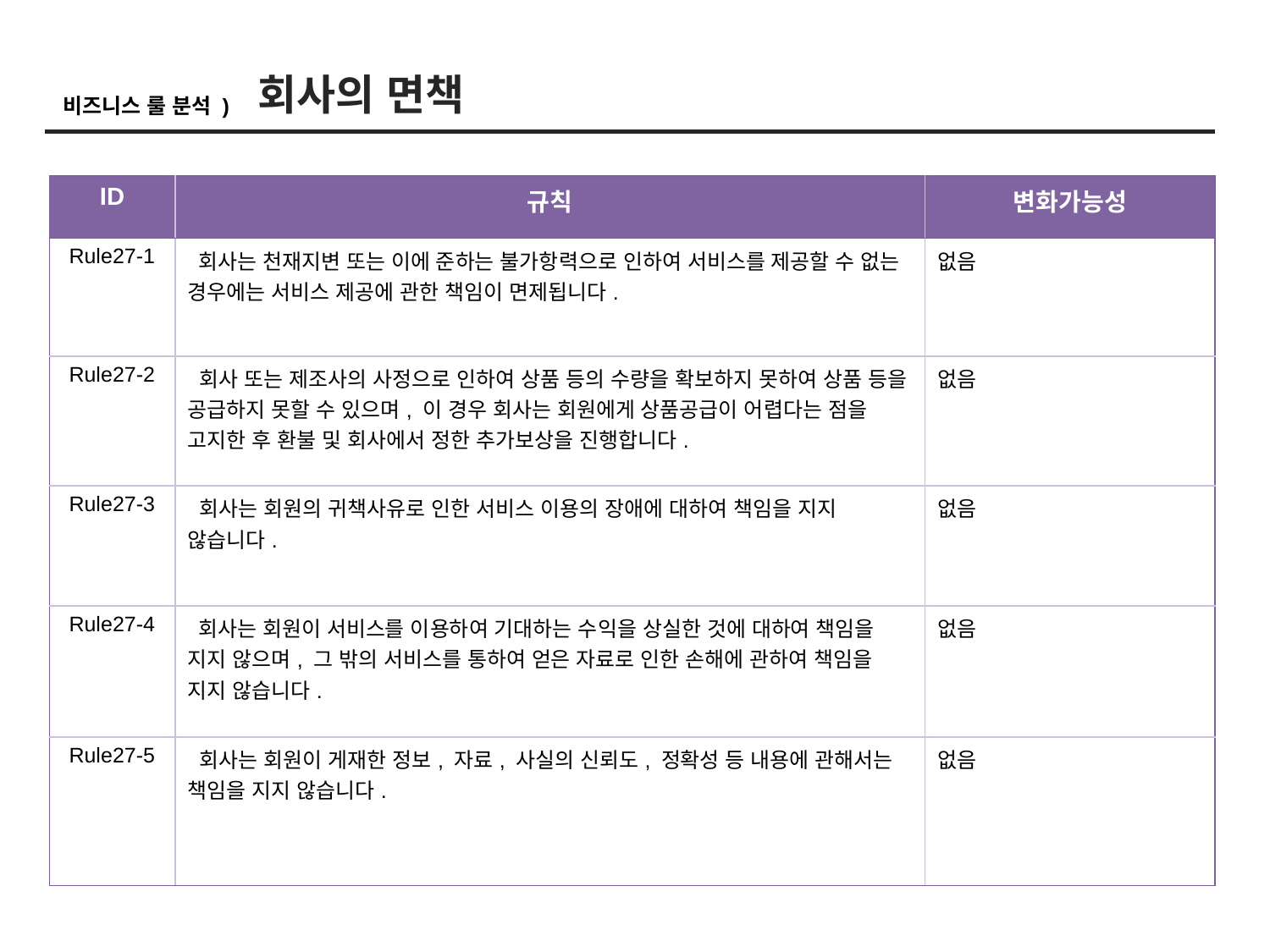

회사의 면책
비즈니스 룰 분석 )
| ID | 규칙 | 변화가능성 |
| --- | --- | --- |
| Rule27-1 | 회사는 천재지변 또는 이에 준하는 불가항력으로 인하여 서비스를 제공할 수 없는 경우에는 서비스 제공에 관한 책임이 면제됩니다. | 없음 |
| Rule27-2 | 회사 또는 제조사의 사정으로 인하여 상품 등의 수량을 확보하지 못하여 상품 등을 공급하지 못할 수 있으며, 이 경우 회사는 회원에게 상품공급이 어렵다는 점을 고지한 후 환불 및 회사에서 정한 추가보상을 진행합니다. | 없음 |
| Rule27-3 | 회사는 회원의 귀책사유로 인한 서비스 이용의 장애에 대하여 책임을 지지 않습니다. | 없음 |
| Rule27-4 | 회사는 회원이 서비스를 이용하여 기대하는 수익을 상실한 것에 대하여 책임을 지지 않으며, 그 밖의 서비스를 통하여 얻은 자료로 인한 손해에 관하여 책임을 지지 않습니다. | 없음 |
| Rule27-5 | 회사는 회원이 게재한 정보, 자료, 사실의 신뢰도, 정확성 등 내용에 관해서는 책임을 지지 않습니다. | 없음 |